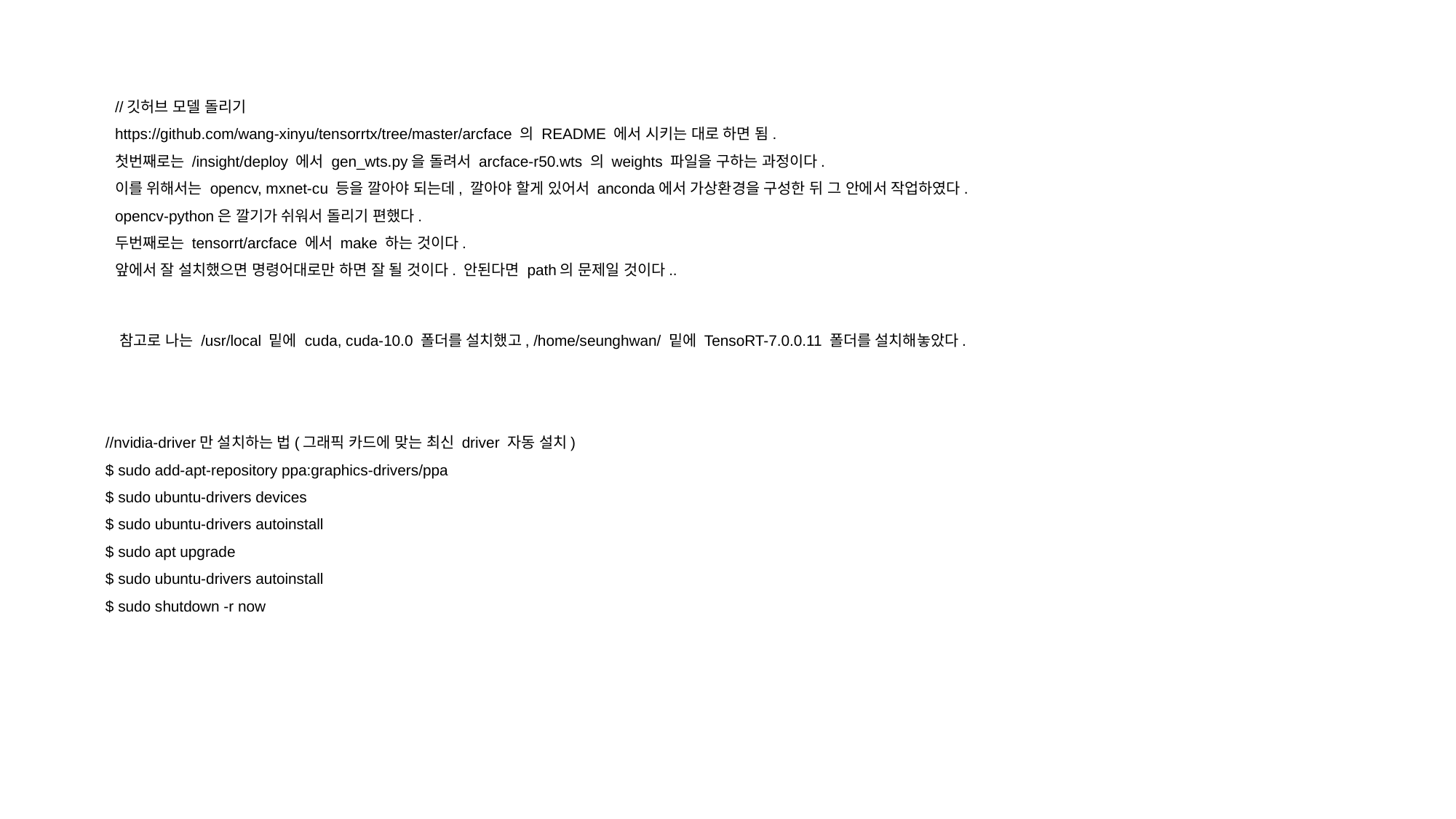

//깃허브 모델 돌리기
https://github.com/wang-xinyu/tensorrtx/tree/master/arcface 의 README 에서 시키는 대로 하면 됨.
첫번째로는 /insight/deploy 에서 gen_wts.py을 돌려서 arcface-r50.wts 의 weights 파일을 구하는 과정이다.
이를 위해서는 opencv, mxnet-cu 등을 깔아야 되는데, 깔아야 할게 있어서 anconda에서 가상환경을 구성한 뒤 그 안에서 작업하였다.
opencv-python은 깔기가 쉬워서 돌리기 편했다.
두번째로는 tensorrt/arcface 에서 make 하는 것이다.
앞에서 잘 설치했으면 명령어대로만 하면 잘 될 것이다. 안된다면 path의 문제일 것이다..
참고로 나는 /usr/local 밑에 cuda, cuda-10.0 폴더를 설치했고, /home/seunghwan/ 밑에 TensoRT-7.0.0.11 폴더를 설치해놓았다.
//nvidia-driver만 설치하는 법(그래픽 카드에 맞는 최신 driver 자동 설치)
$ sudo add-apt-repository ppa:graphics-drivers/ppa
$ sudo ubuntu-drivers devices
$ sudo ubuntu-drivers autoinstall
$ sudo apt upgrade
$ sudo ubuntu-drivers autoinstall
$ sudo shutdown -r now